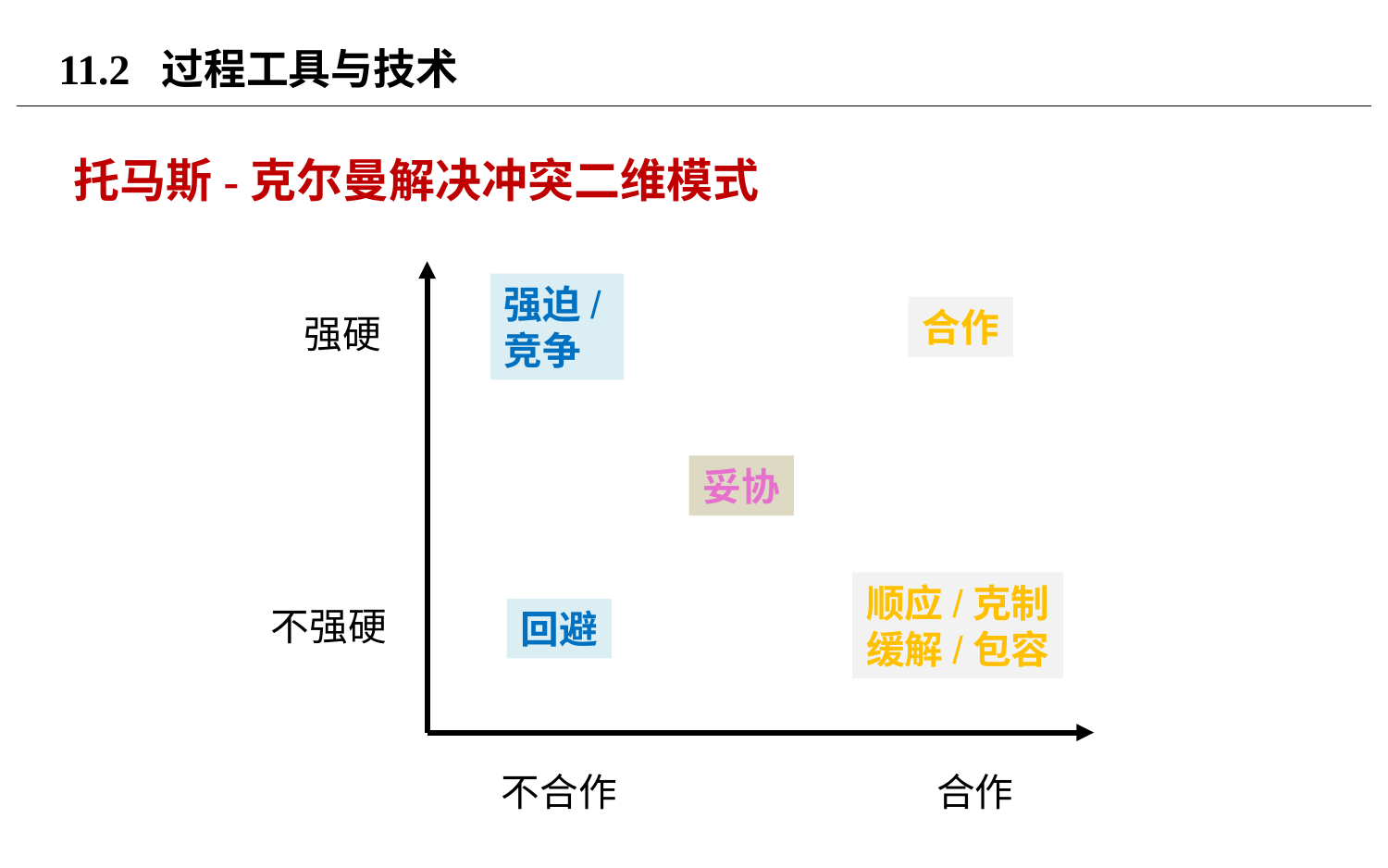

# 11.2  过程工具与技术
托马斯-克尔曼解决冲突二维模式
强迫/
竞争
合作
强硬
妥协
顺应/克制
缓解/包容
不强硬
回避
不合作
合作